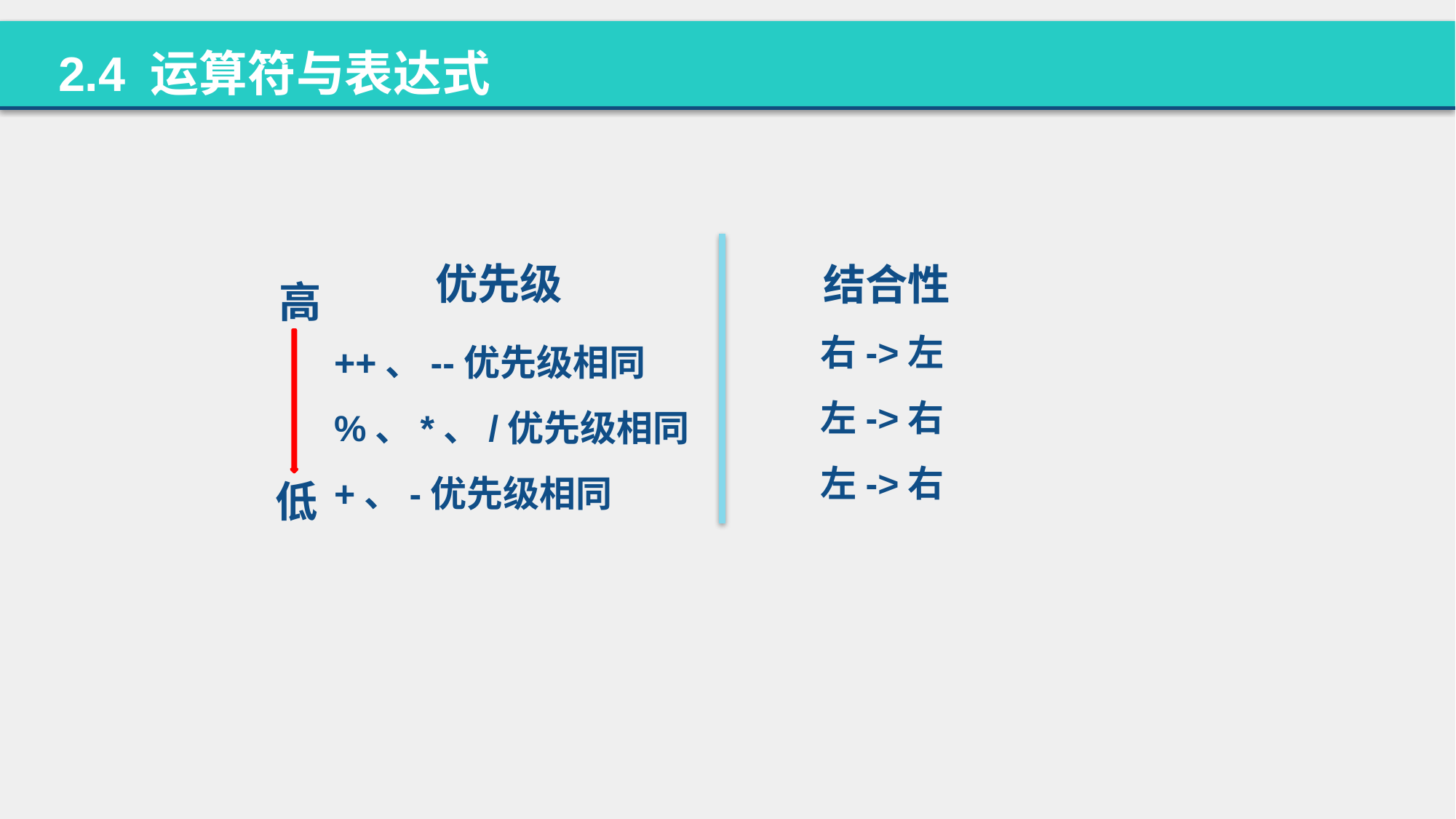

2.4 运算符与表达式
优先级
结合性
高
右->左
左->右
左->右
++、--优先级相同
%、*、/优先级相同
+、-优先级相同

低